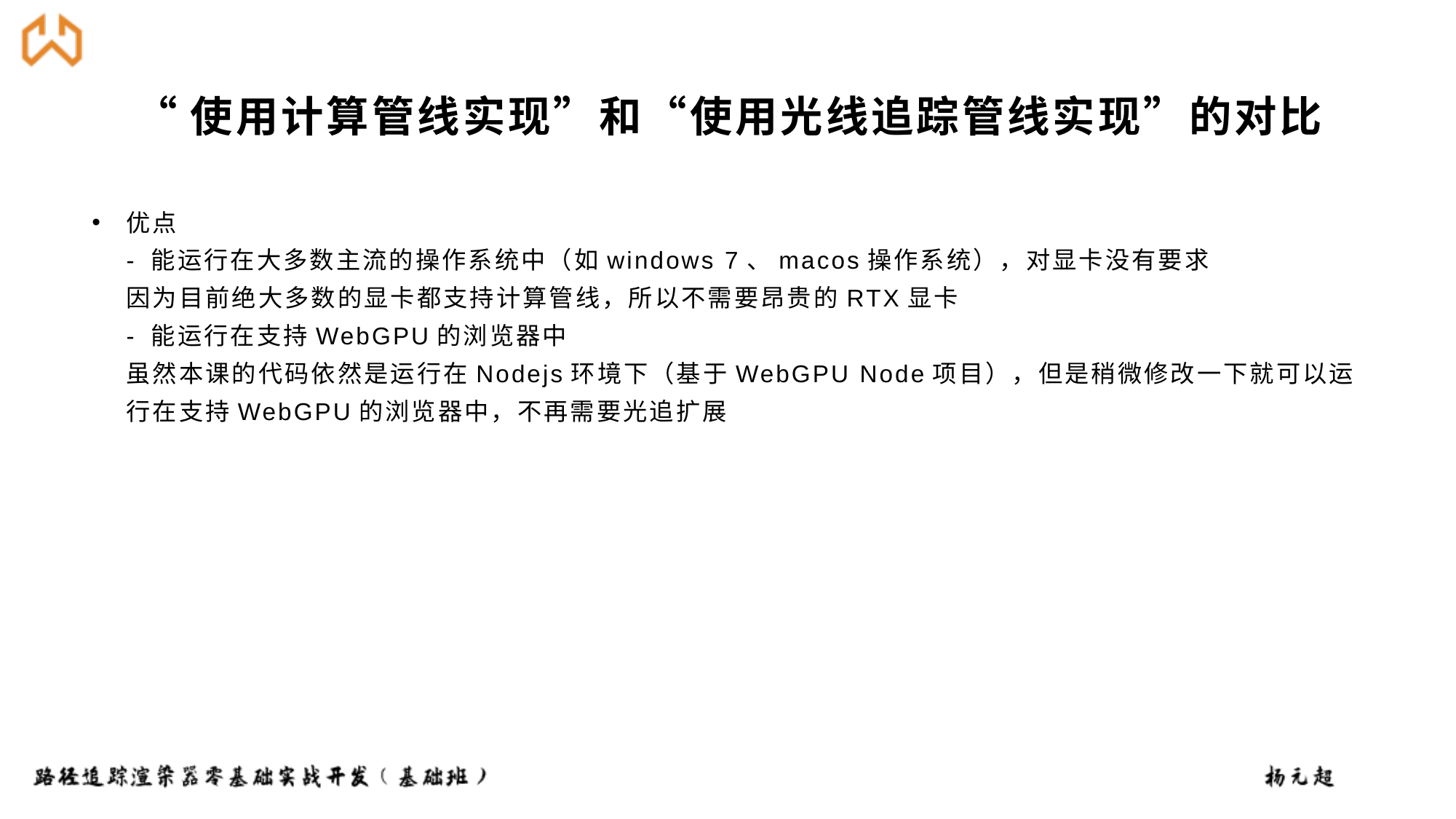

# “使用计算管线实现”和“使用光线追踪管线实现”的对比
优点
- 能运行在大多数主流的操作系统中（如windows 7、macos操作系统），对显卡没有要求
因为目前绝大多数的显卡都支持计算管线，所以不需要昂贵的RTX显卡
- 能运行在支持WebGPU的浏览器中
虽然本课的代码依然是运行在Nodejs环境下（基于WebGPU Node项目），但是稍微修改一下就可以运行在支持WebGPU的浏览器中，不再需要光追扩展